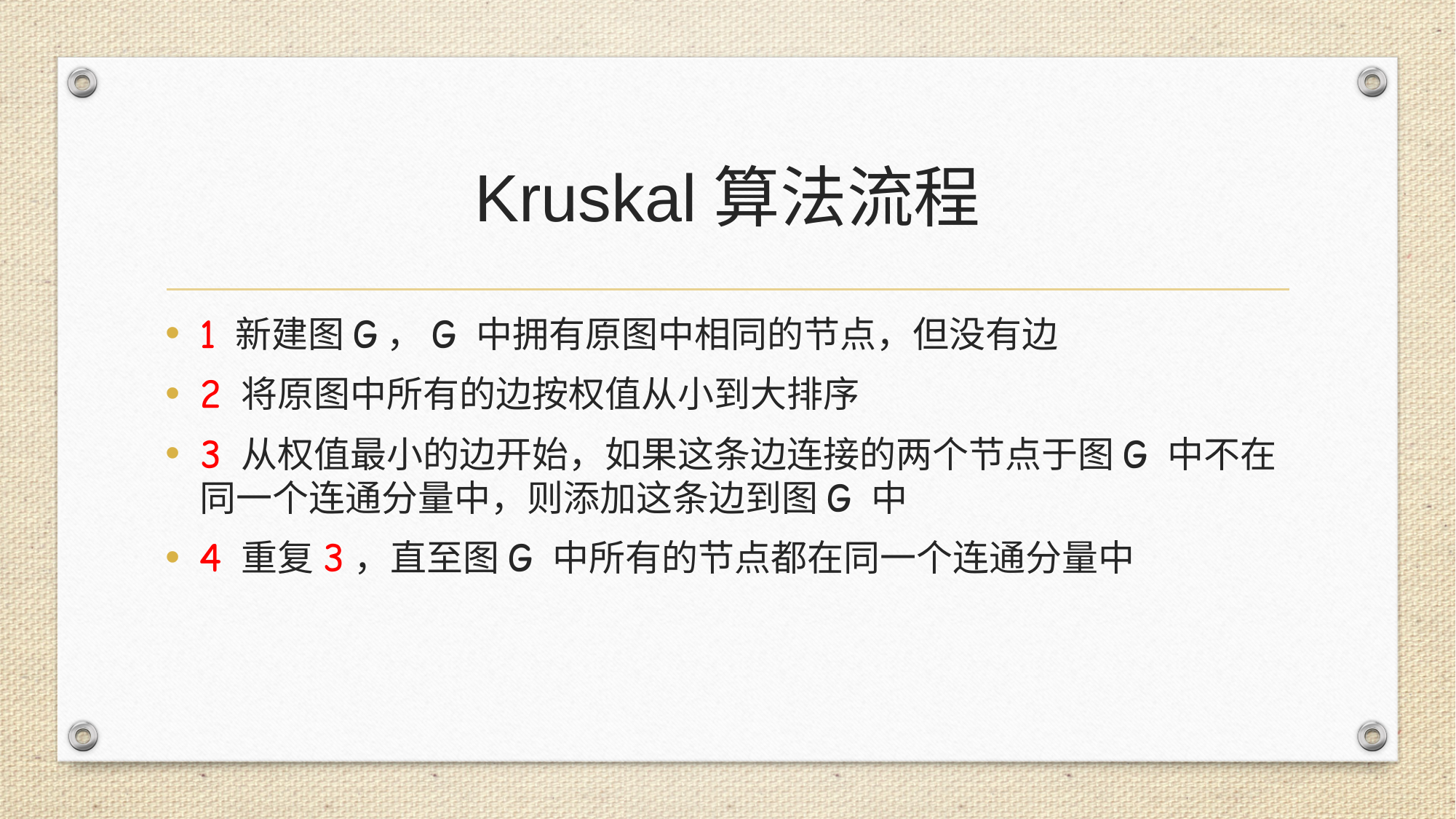

# Kruskal算法流程
1 新建图G，G 中拥有原图中相同的节点，但没有边
2 将原图中所有的边按权值从小到大排序
3 从权值最小的边开始，如果这条边连接的两个节点于图G 中不在同一个连通分量中，则添加这条边到图G 中
4 重复3，直至图G 中所有的节点都在同一个连通分量中